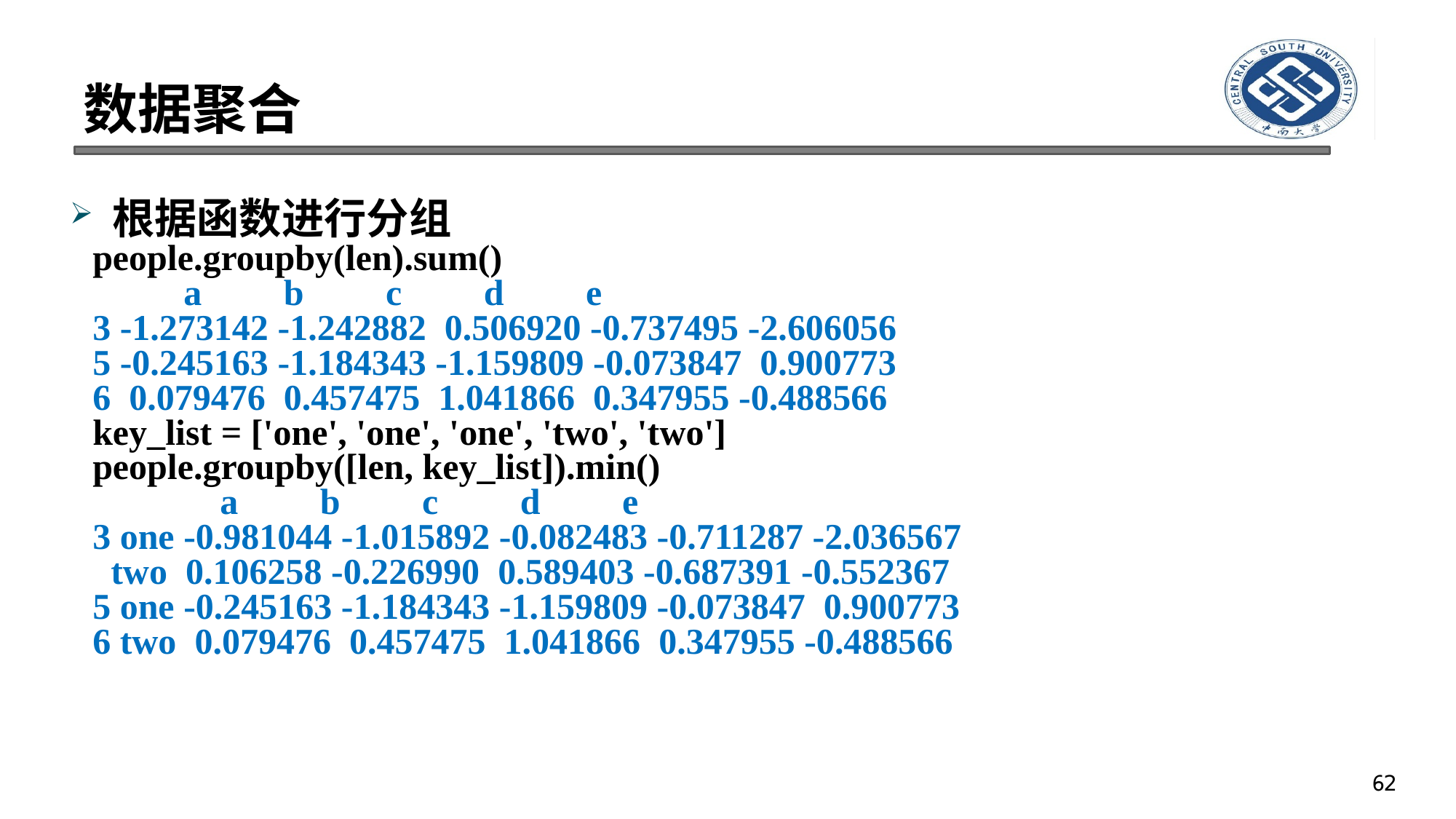

# 数据聚合
根据函数进行分组
people.groupby(len).sum()
          a         b         c         d         e
3 -1.273142 -1.242882  0.506920 -0.737495 -2.606056
5 -0.245163 -1.184343 -1.159809 -0.073847  0.900773
6  0.079476  0.457475  1.041866  0.347955 -0.488566
key_list = ['one', 'one', 'one', 'two', 'two']
people.groupby([len, key_list]).min()
              a         b         c         d         e
3 one -0.981044 -1.015892 -0.082483 -0.711287 -2.036567
  two  0.106258 -0.226990  0.589403 -0.687391 -0.552367
5 one -0.245163 -1.184343 -1.159809 -0.073847  0.900773
6 two  0.079476  0.457475  1.041866  0.347955 -0.488566
62